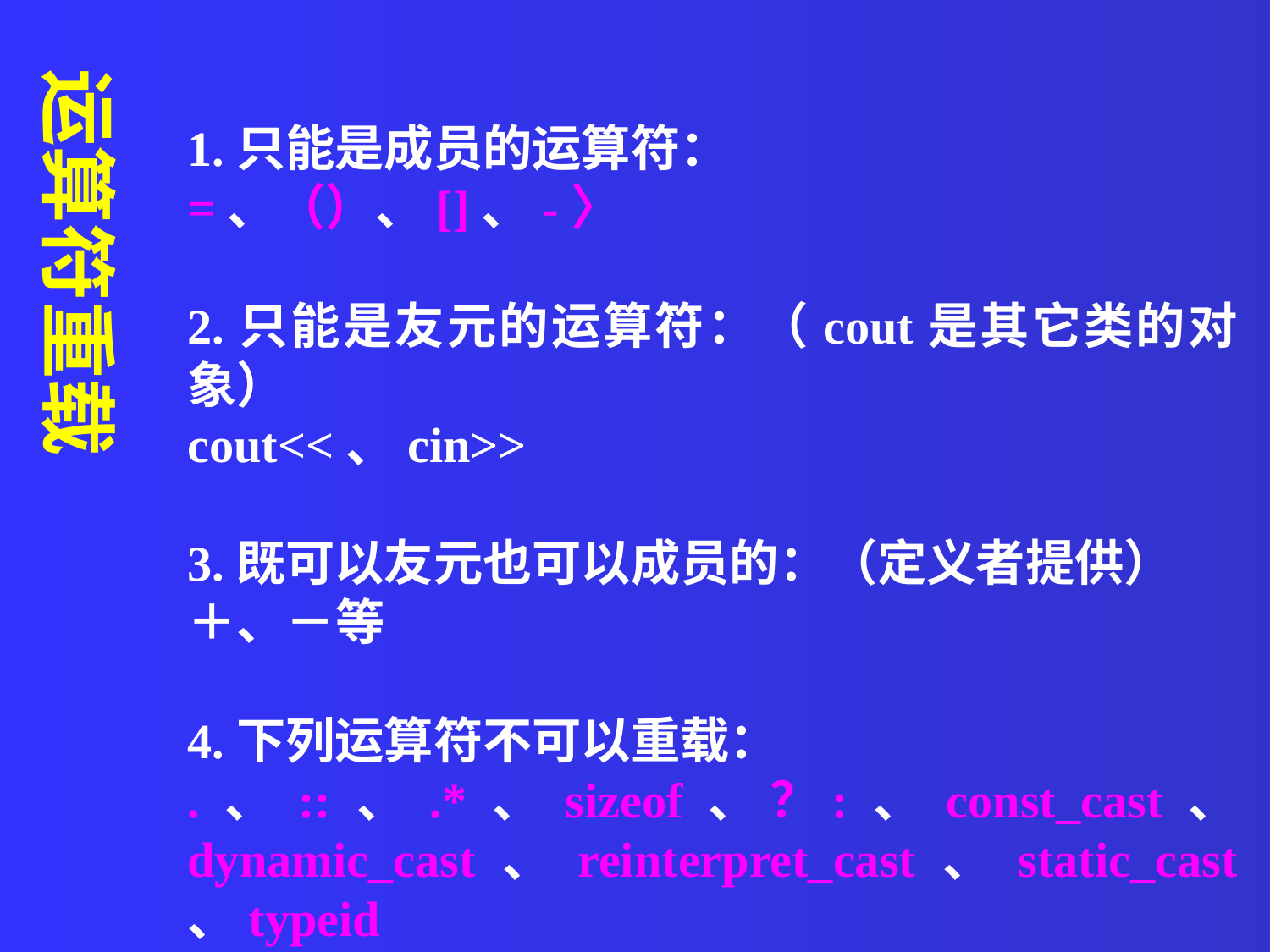

运算符重载
1.只能是成员的运算符：
=、（）、[]、-〉

2.只能是友元的运算符：（cout是其它类的对象）
cout<<、cin>>

3.既可以友元也可以成员的：（定义者提供）
＋、－等

4.下列运算符不可以重载：
. 、 :: 、 .* 、 sizeof 、 ？: 、 const_cast 、 dynamic_cast 、 reinterpret_cast 、 static_cast 、typeid